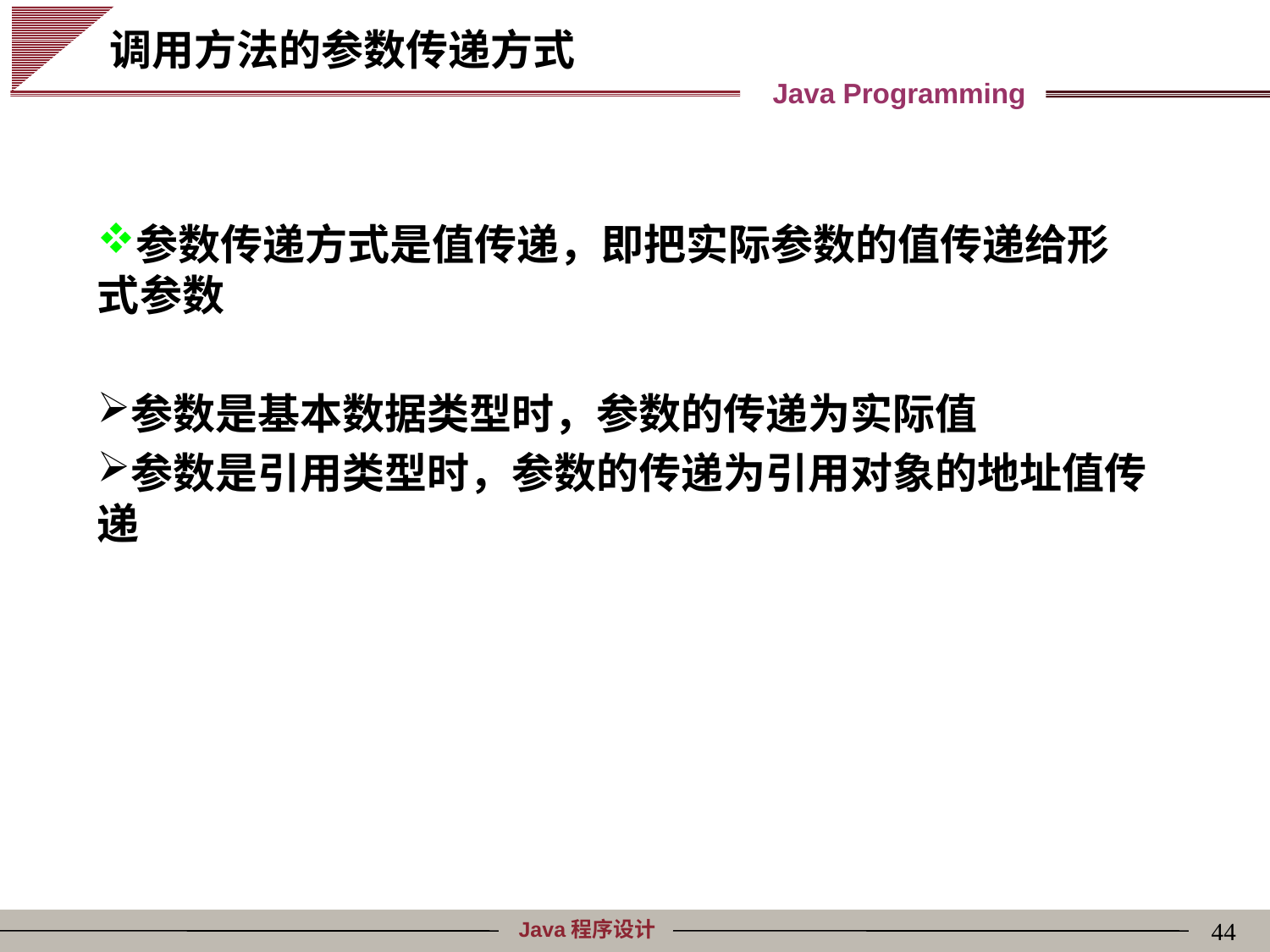

调用方法的参数传递方式
参数传递方式是值传递，即把实际参数的值传递给形式参数

参数是基本数据类型时，参数的传递为实际值
参数是引用类型时，参数的传递为引用对象的地址值传递